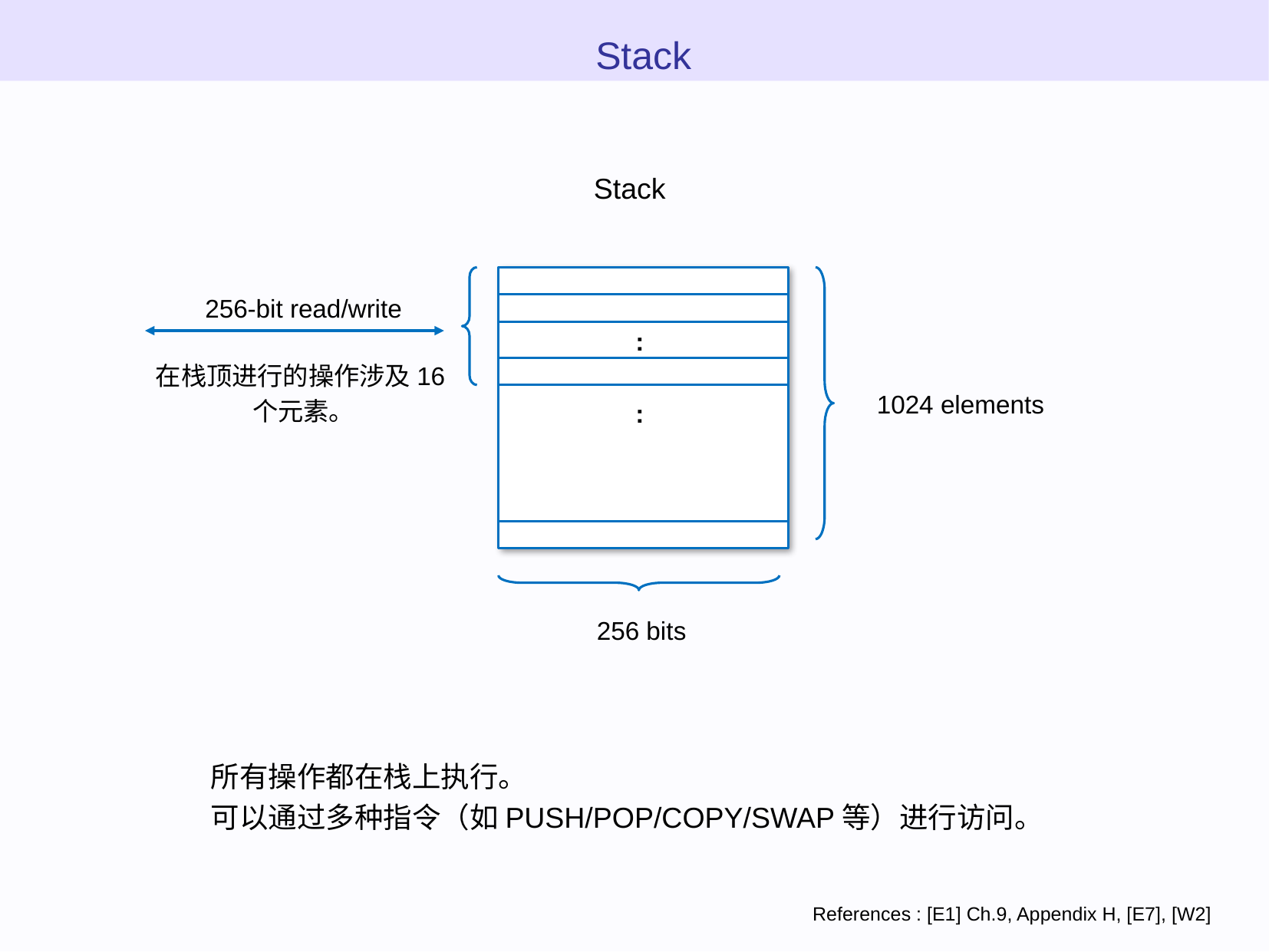

Stack
Stack

256-bit read/write

:
在栈顶进行的操作涉及16个元素。

1024 elements
:

256 bits
所有操作都在栈上执行。
可以通过多种指令（如PUSH/POP/COPY/SWAP等）进行访问。
References : [E1] Ch.9, Appendix H, [E7], [W2]